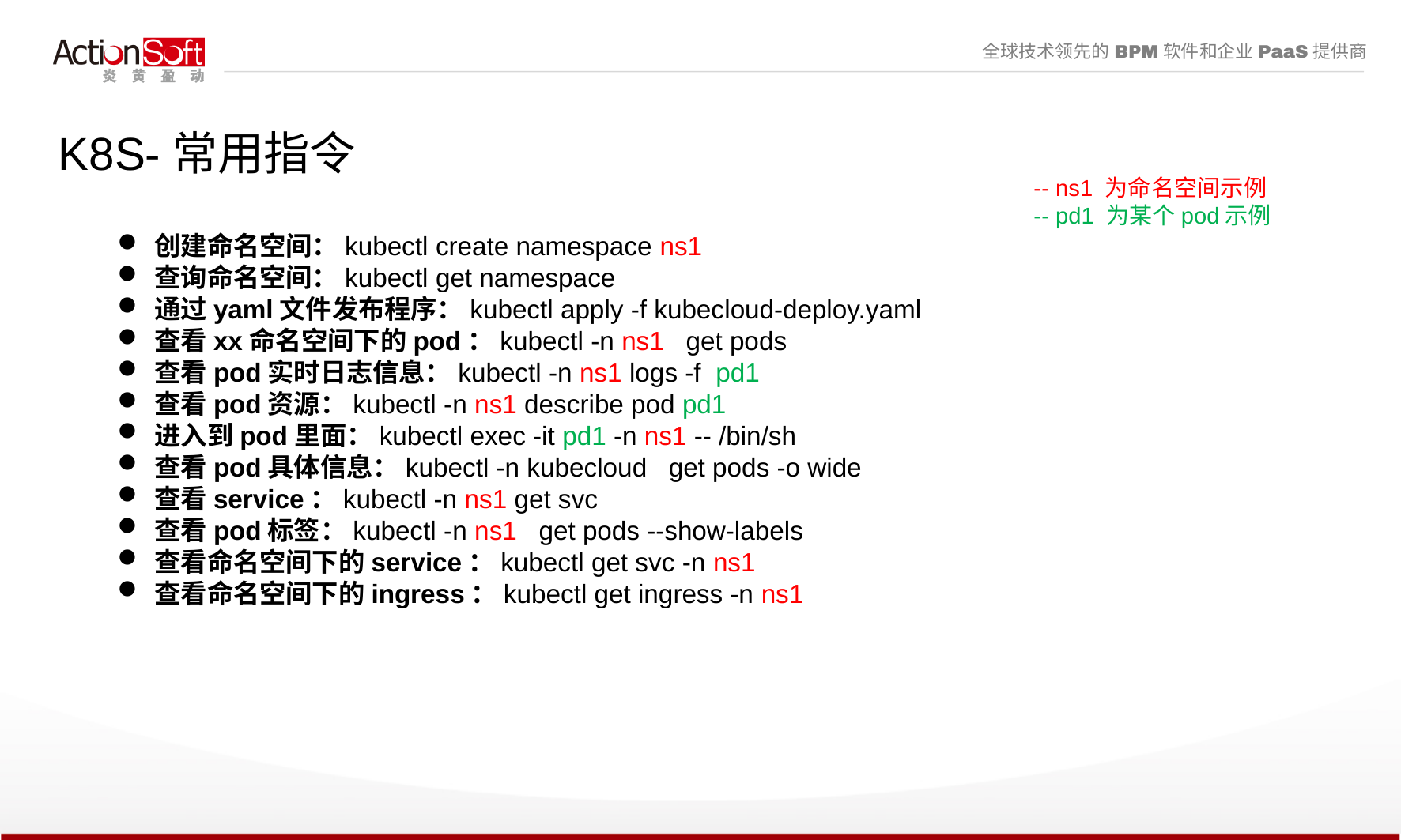

# K8S-常用指令
-- ns1 为命名空间示例
-- pd1 为某个pod示例
创建命名空间：kubectl create namespace ns1
查询命名空间：kubectl get namespace
通过yaml文件发布程序：kubectl apply -f kubecloud-deploy.yaml
查看xx命名空间下的pod：kubectl -n ns1   get pods
查看pod实时日志信息：kubectl -n ns1 logs -f  pd1
查看pod资源：kubectl -n ns1 describe pod pd1
进入到pod里面：kubectl exec -it pd1 -n ns1 -- /bin/sh
查看pod具体信息：kubectl -n kubecloud   get pods -o wide
查看service：kubectl -n ns1 get svc
查看pod标签：kubectl -n ns1   get pods --show-labels
查看命名空间下的service：kubectl get svc -n ns1
查看命名空间下的ingress：kubectl get ingress -n ns1
5